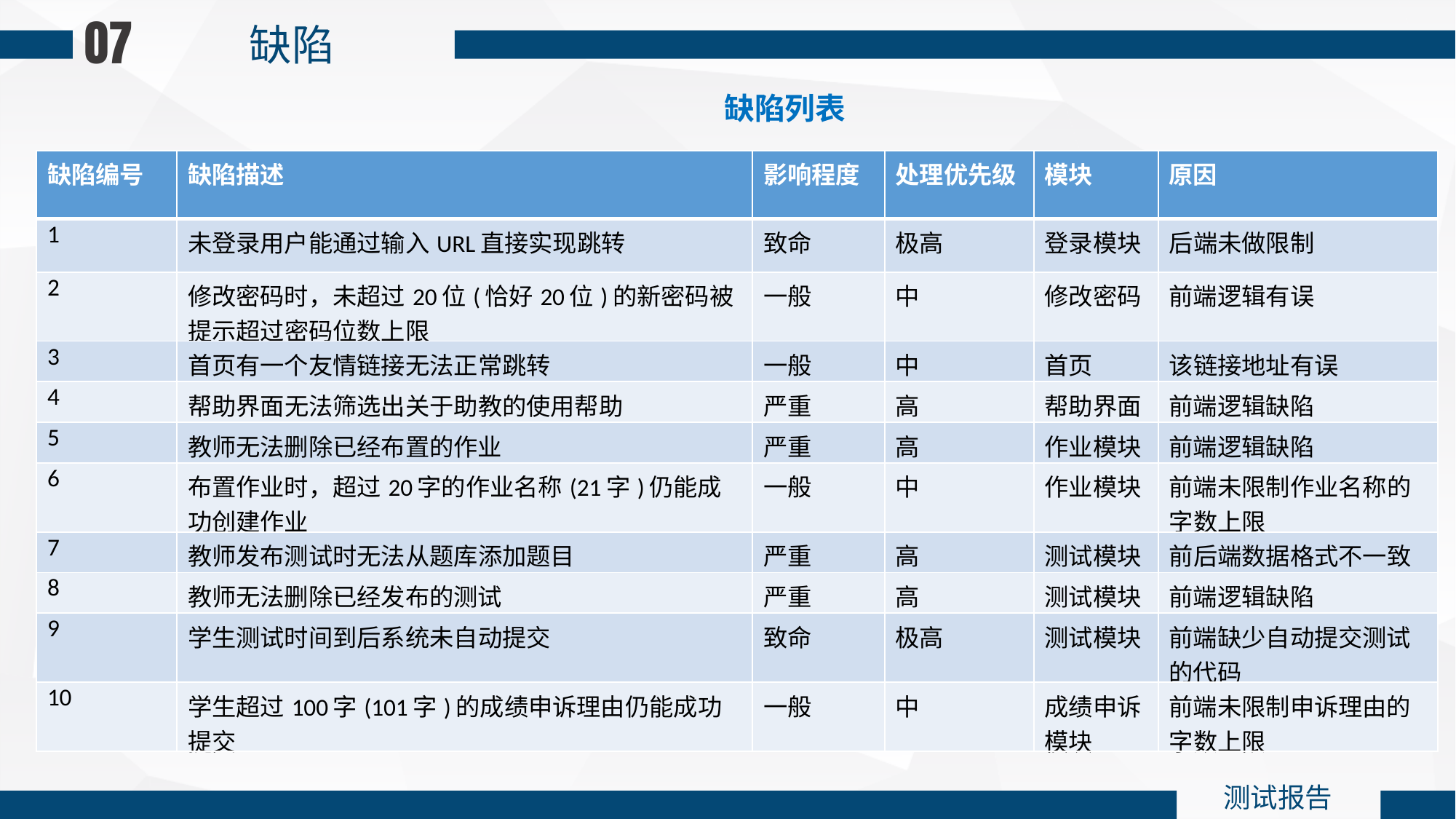

07
缺陷

缺陷列表
| 缺陷编号 | 缺陷描述 | 影响程度 | 处理优先级 | 模块 | 原因 |
| --- | --- | --- | --- | --- | --- |
| 1 | 未登录用户能通过输入URL直接实现跳转 | 致命 | 极高 | 登录模块 | 后端未做限制 |
| 2 | 修改密码时，未超过20位(恰好20位)的新密码被提示超过密码位数上限 | 一般 | 中 | 修改密码 | 前端逻辑有误 |
| 3 | 首页有一个友情链接无法正常跳转 | 一般 | 中 | 首页 | 该链接地址有误 |
| 4 | 帮助界面无法筛选出关于助教的使用帮助 | 严重 | 高 | 帮助界面 | 前端逻辑缺陷 |
| 5 | 教师无法删除已经布置的作业 | 严重 | 高 | 作业模块 | 前端逻辑缺陷 |
| 6 | 布置作业时，超过20字的作业名称(21字)仍能成功创建作业 | 一般 | 中 | 作业模块 | 前端未限制作业名称的字数上限 |
| 7 | 教师发布测试时无法从题库添加题目 | 严重 | 高 | 测试模块 | 前后端数据格式不一致 |
| 8 | 教师无法删除已经发布的测试 | 严重 | 高 | 测试模块 | 前端逻辑缺陷 |
| 9 | 学生测试时间到后系统未自动提交 | 致命 | 极高 | 测试模块 | 前端缺少自动提交测试的代码 |
| 10 | 学生超过100字(101字)的成绩申诉理由仍能成功提交 | 一般 | 中 | 成绩申诉模块 | 前端未限制申诉理由的字数上限 |
测试报告